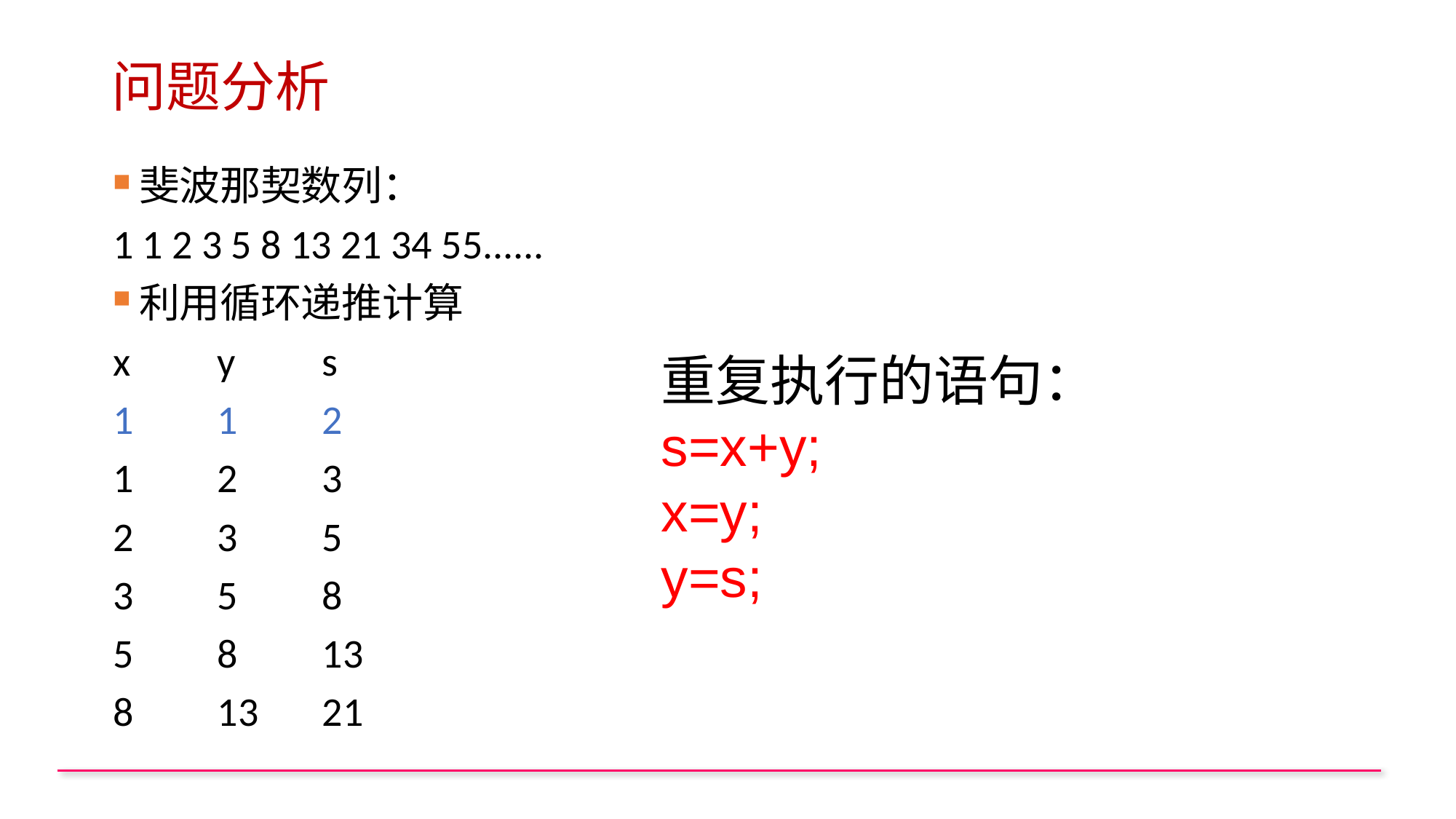

# 问题分析
斐波那契数列：
1 1 2 3 5 8 13 21 34 55......
利用循环递推计算
x	y	s
1	1	2
1	2	3
2 	3	5
3	5	8
5	8	13
8	13	21
重复执行的语句：
s=x+y;
x=y;
y=s;